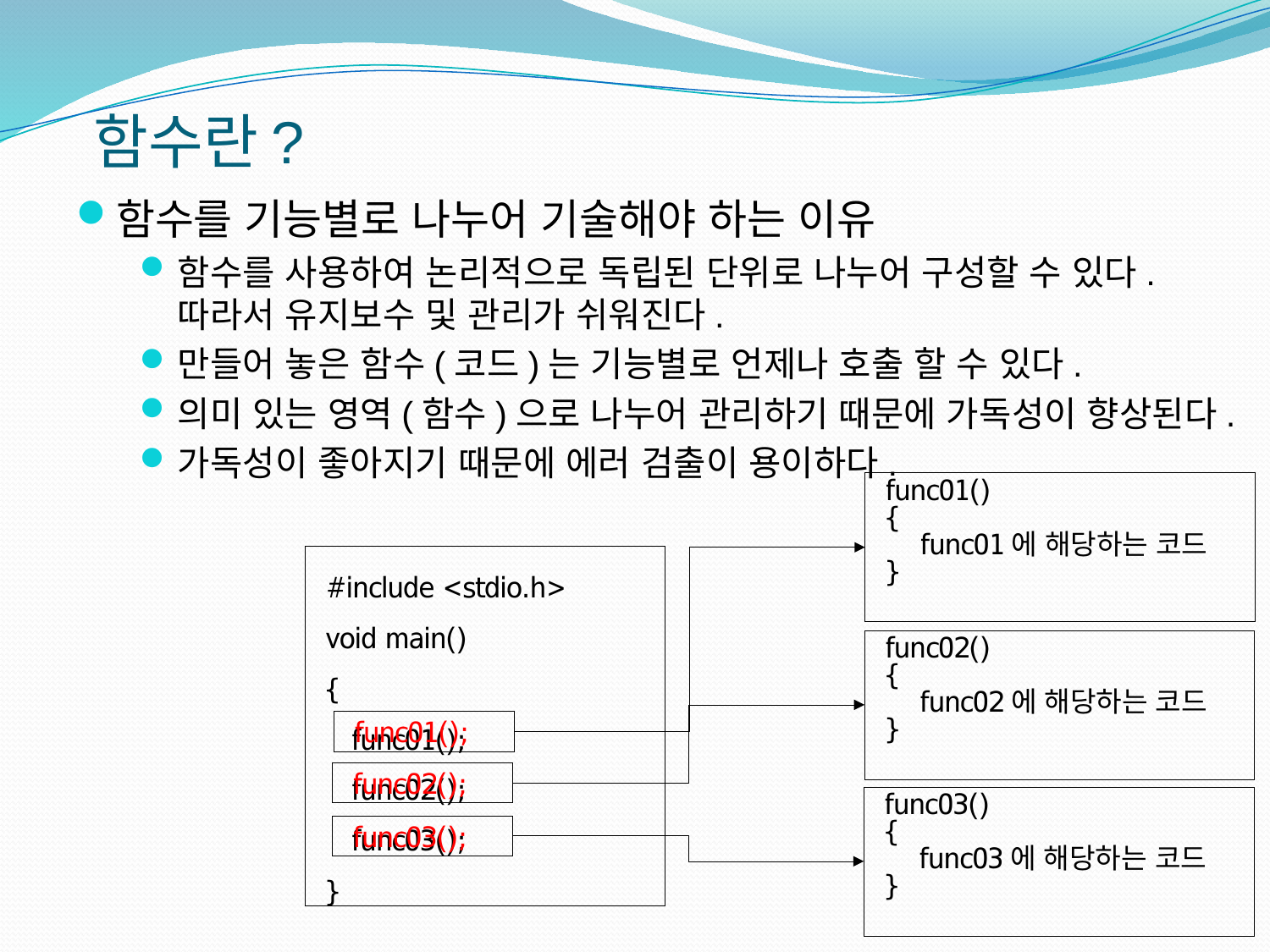

# 함수란?
함수를 기능별로 나누어 기술해야 하는 이유
함수를 사용하여 논리적으로 독립된 단위로 나누어 구성할 수 있다. 따라서 유지보수 및 관리가 쉬워진다.
만들어 놓은 함수(코드)는 기능별로 언제나 호출 할 수 있다.
의미 있는 영역(함수)으로 나누어 관리하기 때문에 가독성이 향상된다.
가독성이 좋아지기 때문에 에러 검출이 용이하다.

 func01()
 {
     func01에 해당하는 코드
 }
 #include <stdio.h>
 void main()
 {
    func01();
    func02();
    func03();
 }
 func02()
 {
     func02에 해당하는 코드
 }
 func01();
 func02();
 func03()
 {
     func03에 해당하는 코드
 }
 func03();